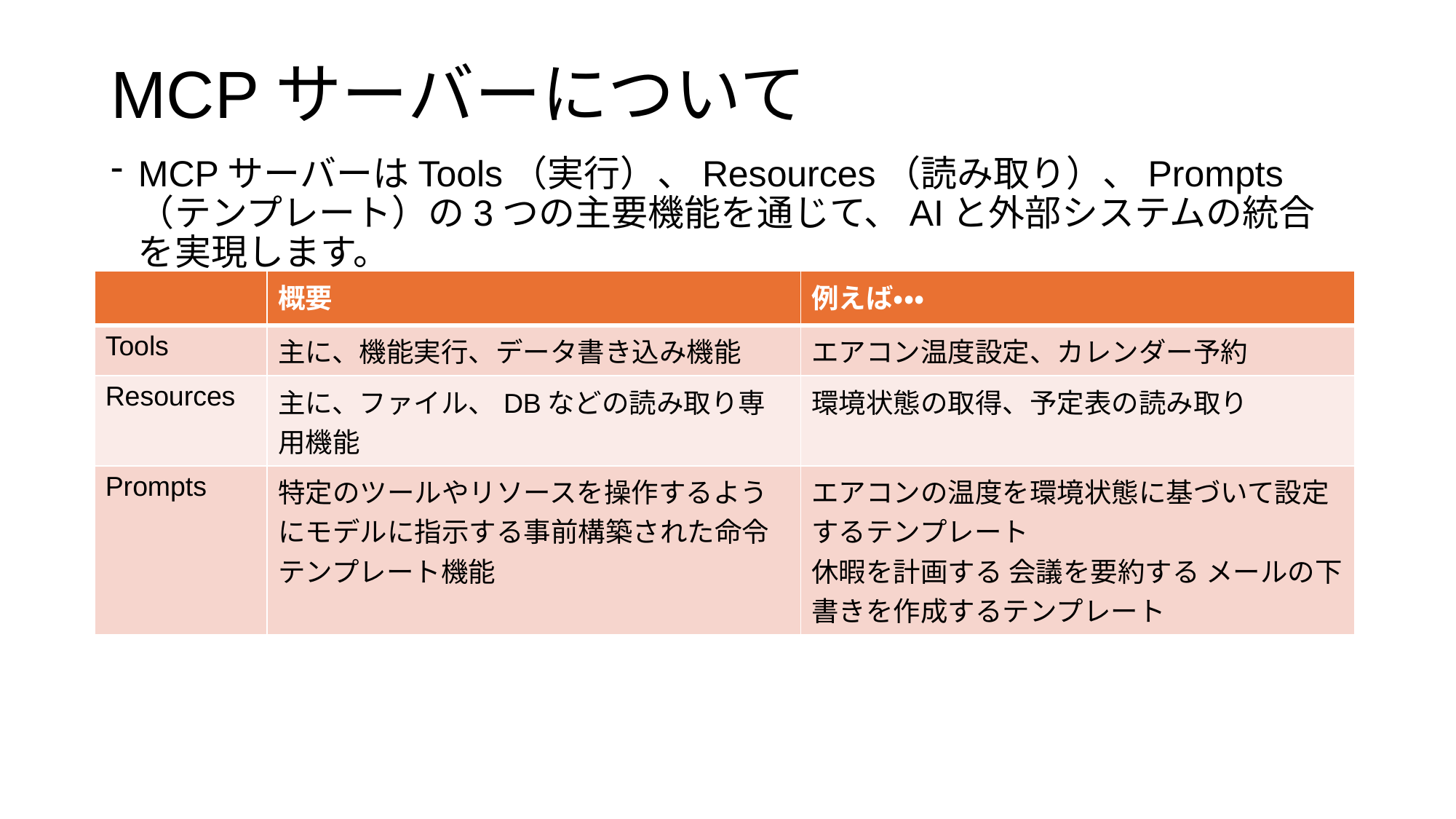

# MCPサーバーについて
MCPサーバーはTools（実行）、Resources（読み取り）、Prompts（テンプレート）の3つの主要機能を通じて、AIと外部システムの統合を実現します。

|  | 概要 | 例えば・・・ |
| --- | --- | --- |
| Tools | 主に、機能実行、データ書き込み機能 | エアコン温度設定、カレンダー予約 |
| Resources | 主に、ファイル、DBなどの読み取り専用機能 | 環境状態の取得、予定表の読み取り |
| Prompts | 特定のツールやリソースを操作するようにモデルに指示する事前構築された命令テンプレート機能 | エアコンの温度を環境状態に基づいて設定するテンプレート 休暇を計画する 会議を要約する メールの下書きを作成するテンプレート |